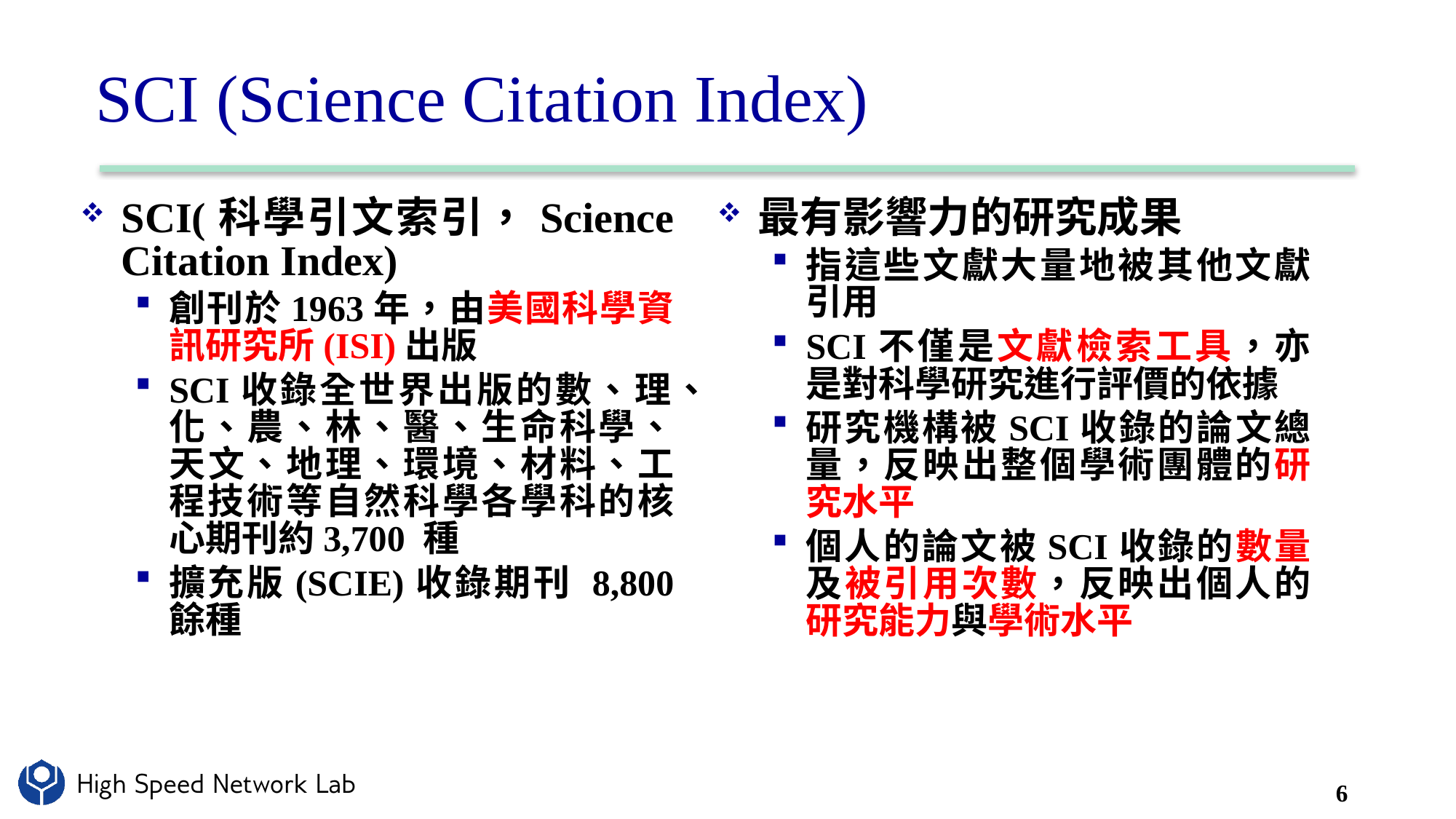

# SCI (Science Citation Index)
SCI(科學引文索引，Science Citation Index)
創刊於1963年，由美國科學資訊研究所(ISI)出版
SCI收錄全世界出版的數、理、化、農、林、醫、生命科學、天文、地理、環境、材料、工程技術等自然科學各學科的核心期刊約3,700 種
擴充版(SCIE)收錄期刊 8,800 餘種

最有影響力的研究成果
指這些文獻大量地被其他文獻引用
SCI不僅是文獻檢索工具，亦是對科學研究進行評價的依據
研究機構被SCI收錄的論文總量，反映出整個學術團體的研究水平
個人的論文被SCI收錄的數量及被引用次數，反映出個人的研究能力與學術水平

6